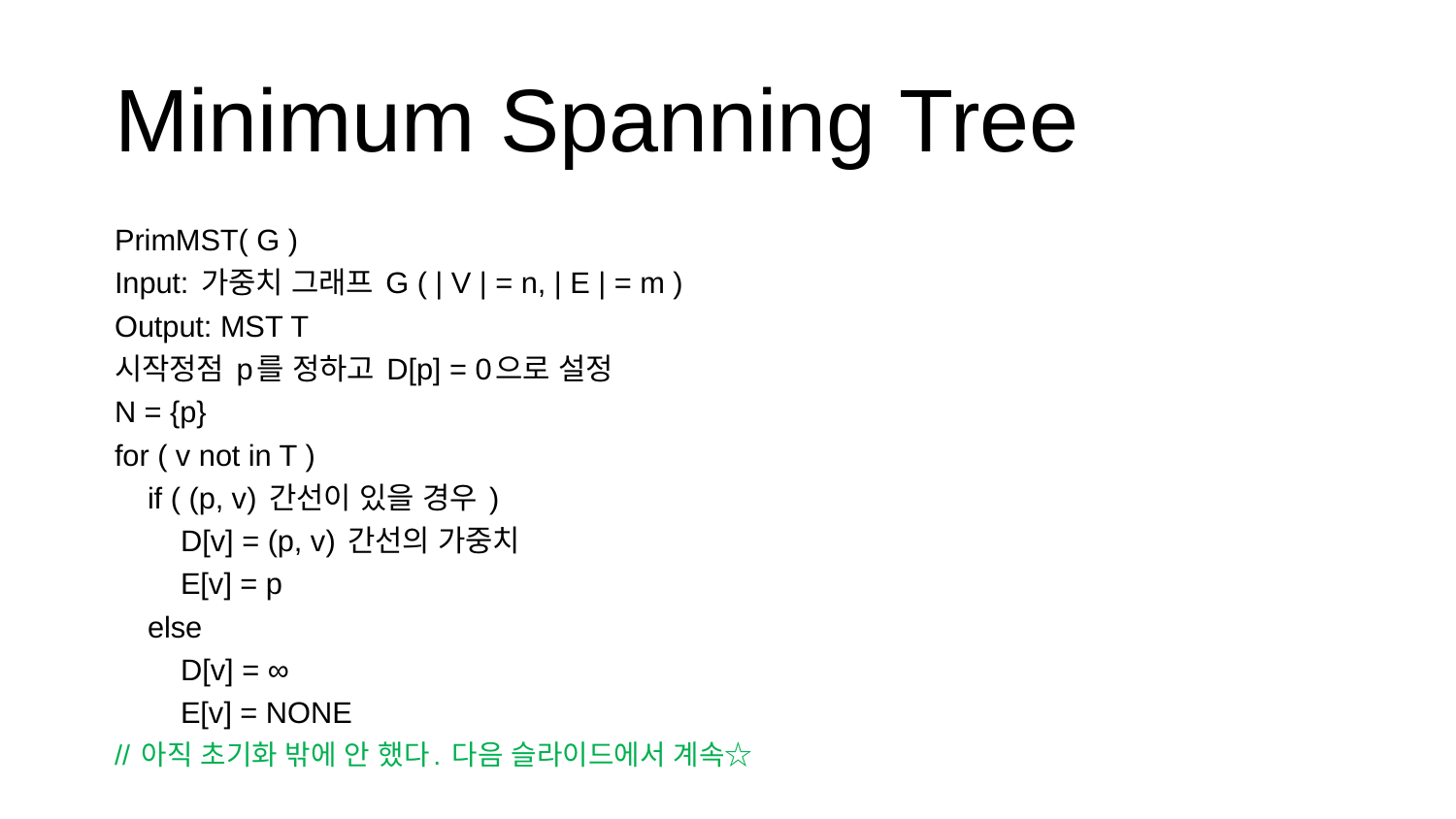

# Minimum Spanning Tree
PrimMST( G )
Input: 가중치 그래프 G ( | V | = n, | E | = m )
Output: MST T
시작정점 p를 정하고 D[p] = 0으로 설정
N = {p}
for ( v not in T )
    if ( (p, v) 간선이 있을 경우 )
        D[v] = (p, v) 간선의 가중치
        E[v] = p
    else
        D[v] = ∞
        E[v] = NONE
// 아직 초기화 밖에 안 했다. 다음 슬라이드에서 계속☆